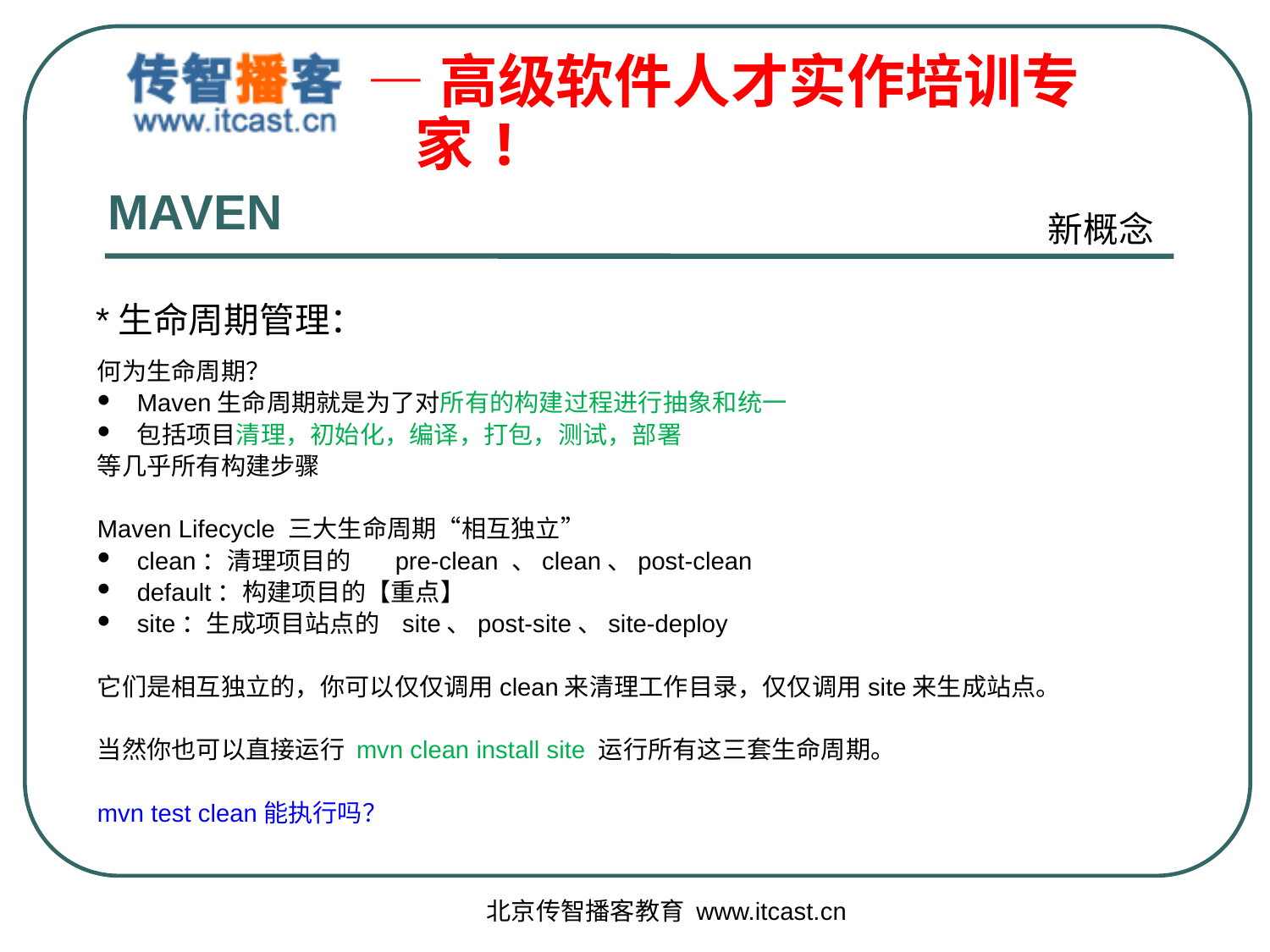

# MAVEN
新概念
*生命周期管理：
何为生命周期？
Maven生命周期就是为了对所有的构建过程进行抽象和统一
包括项目清理，初始化，编译，打包，测试，部署
等几乎所有构建步骤

Maven Lifecycle 三大生命周期“相互独立”
clean：清理项目的       pre-clean 、clean、post-clean
default：构建项目的【重点】
site：生成项目站点的   site、post-site、site-deploy

它们是相互独立的，你可以仅仅调用clean来清理工作目录，仅仅调用site来生成站点。

当然你也可以直接运行 mvn clean install site 运行所有这三套生命周期。

mvn test clean能执行吗？
北京传智播客教育 www.itcast.cn